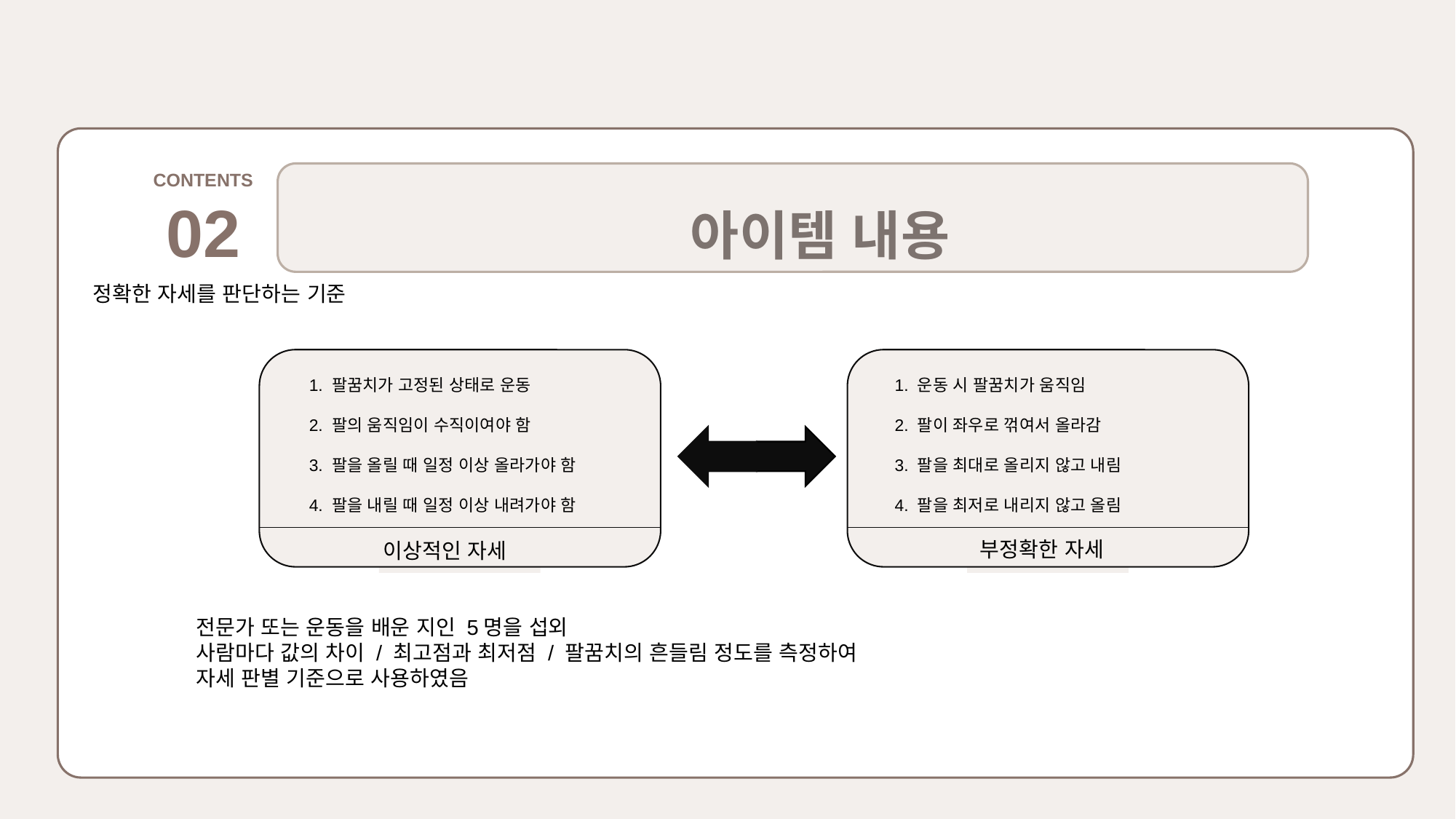

CONTENTS
02
아이템 내용
정확한 자세를 판단하는 기준

1. 팔꿈치가 고정된 상태로 운동

2. 팔의 움직임이 수직이여야 함

3. 팔을 올릴 때 일정 이상 올라가야 함

4. 팔을 내릴 때 일정 이상 내려가야 함
이상적인 자세
이상적인 자세

1. 운동 시 팔꿈치가 움직임

2. 팔이 좌우로 꺾여서 올라감

3. 팔을 최대로 올리지 않고 내림

4. 팔을 최저로 내리지 않고 올림
이상적인 자세
부정확한 자세

전문가 또는 운동을 배운 지인 5명을 섭외
사람마다 값의 차이 / 최고점과 최저점 / 팔꿈치의 흔들림 정도를 측정하여
자세 판별 기준으로 사용하였음